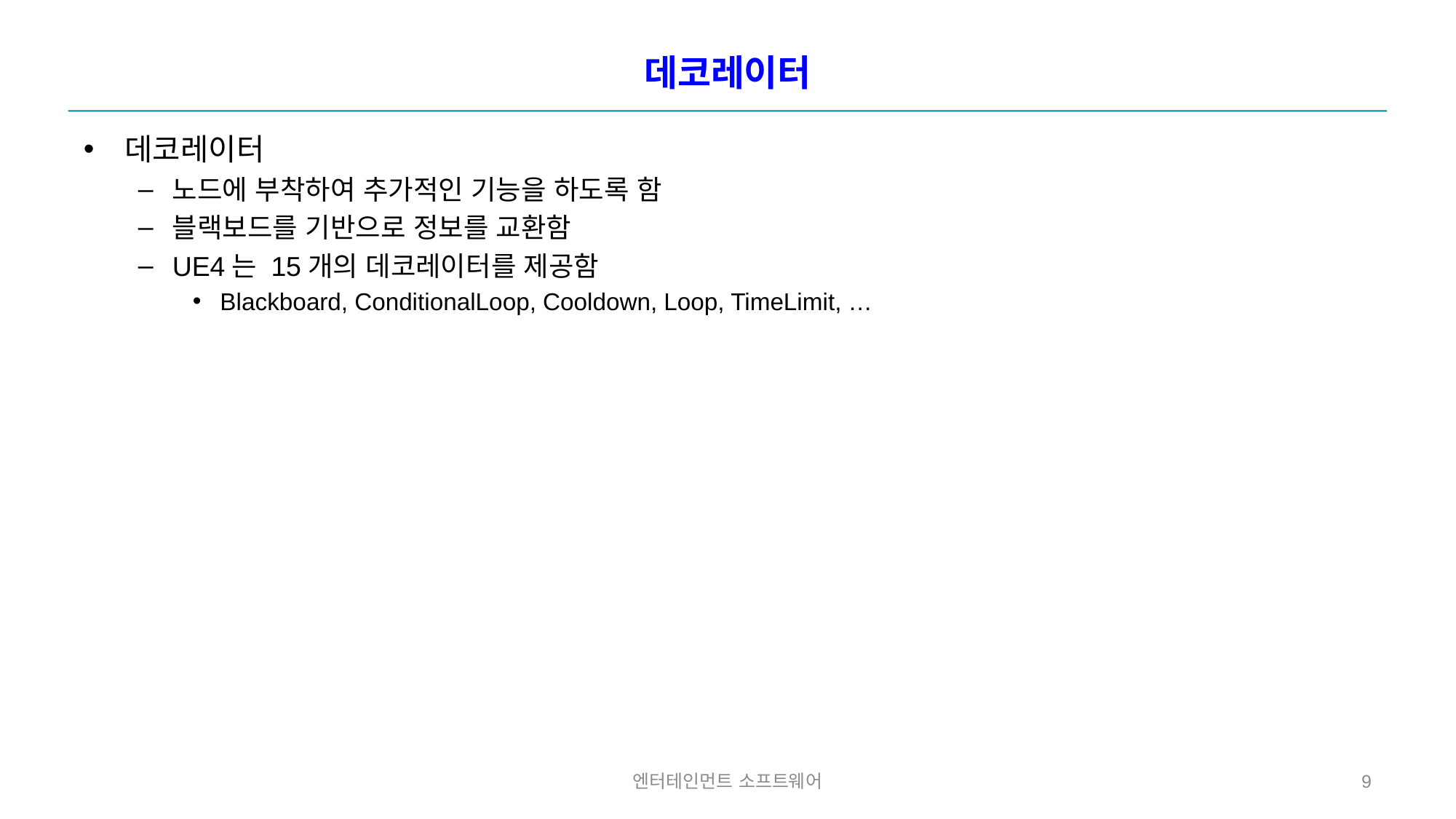

# 데코레이터
데코레이터
노드에 부착하여 추가적인 기능을 하도록 함
블랙보드를 기반으로 정보를 교환함
UE4는 15개의 데코레이터를 제공함
Blackboard, ConditionalLoop, Cooldown, Loop, TimeLimit, …

엔터테인먼트 소프트웨어
9